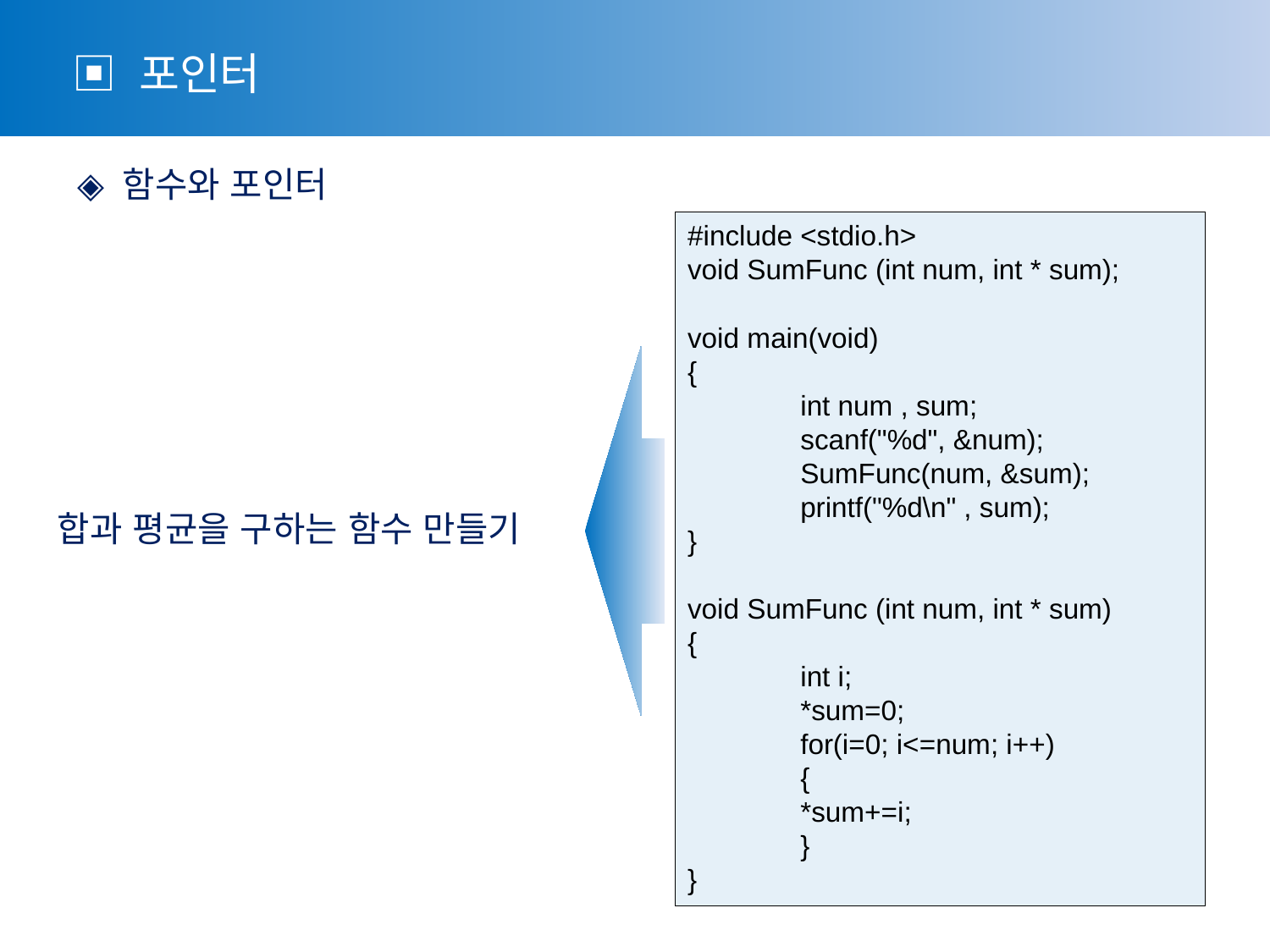

▣ 포인터
 ◈ 함수와 포인터
#include <stdio.h>
void SumFunc (int num, int * sum);

void main(void)
{
	int num , sum;
	scanf("%d", &num);
	SumFunc(num, &sum);
	printf("%d\n" , sum);
}

void SumFunc (int num, int * sum)
{
	int i;
	*sum=0;
	for(i=0; i<=num; i++)
	{
		*sum+=i;
	}
}

합과 평균을 구하는 함수 만들기